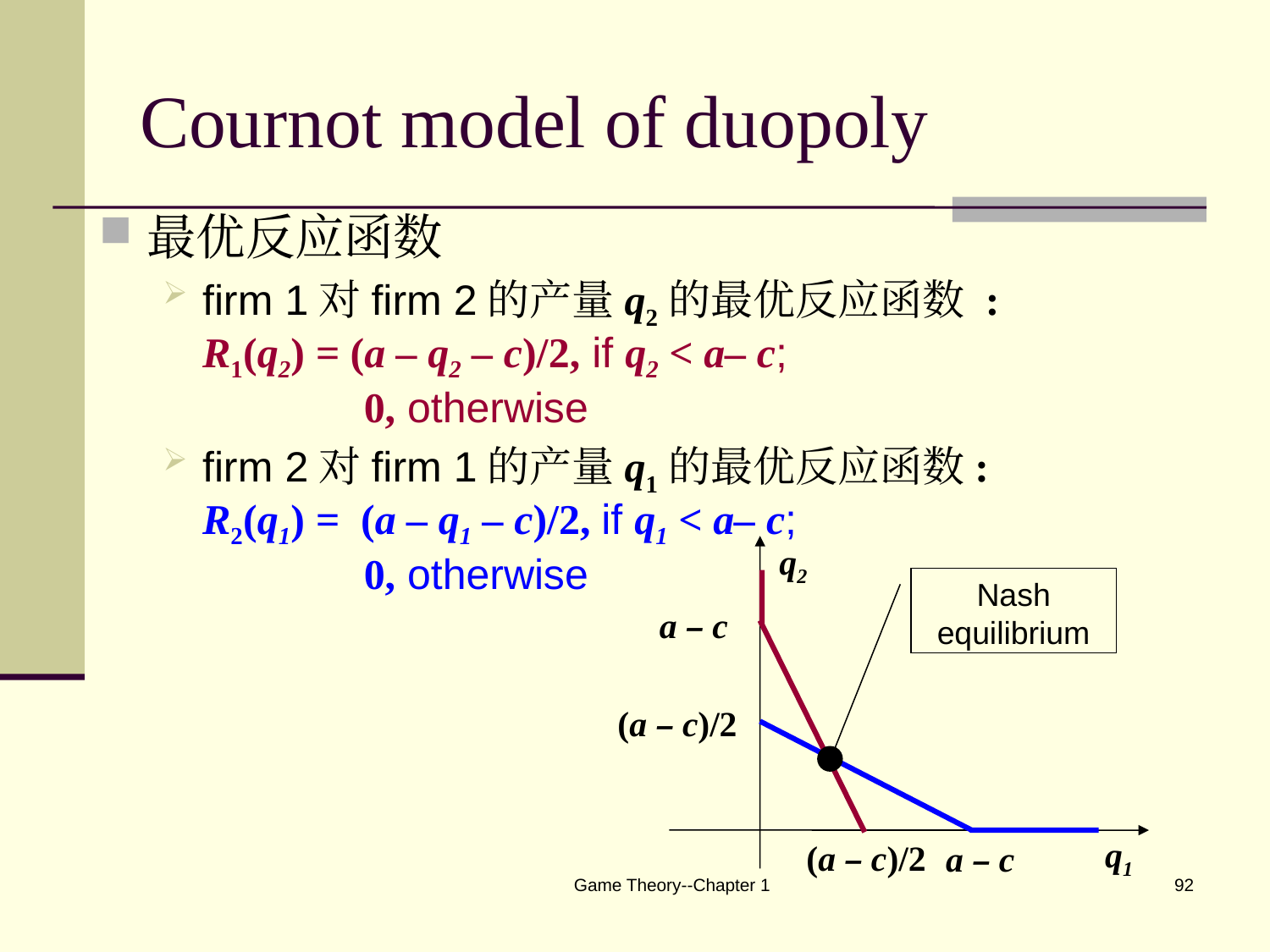

# Cournot model of duopoly
最优反应函数
firm 1对firm 2的产量q2的最优反应函数 :
R1(q2) = (a – q2 – c)/2, if q2 < a– c;
                   0, otherwise
firm 2对firm 1的产量q1的最优反应函数:
R2(q1) =  (a – q1 – c)/2, if q1 < a– c;
                   0, otherwise

q2

Nash equilibrium

a – c

(a – c)/2

q1
(a – c)/2

a – c
Game Theory--Chapter 1
92